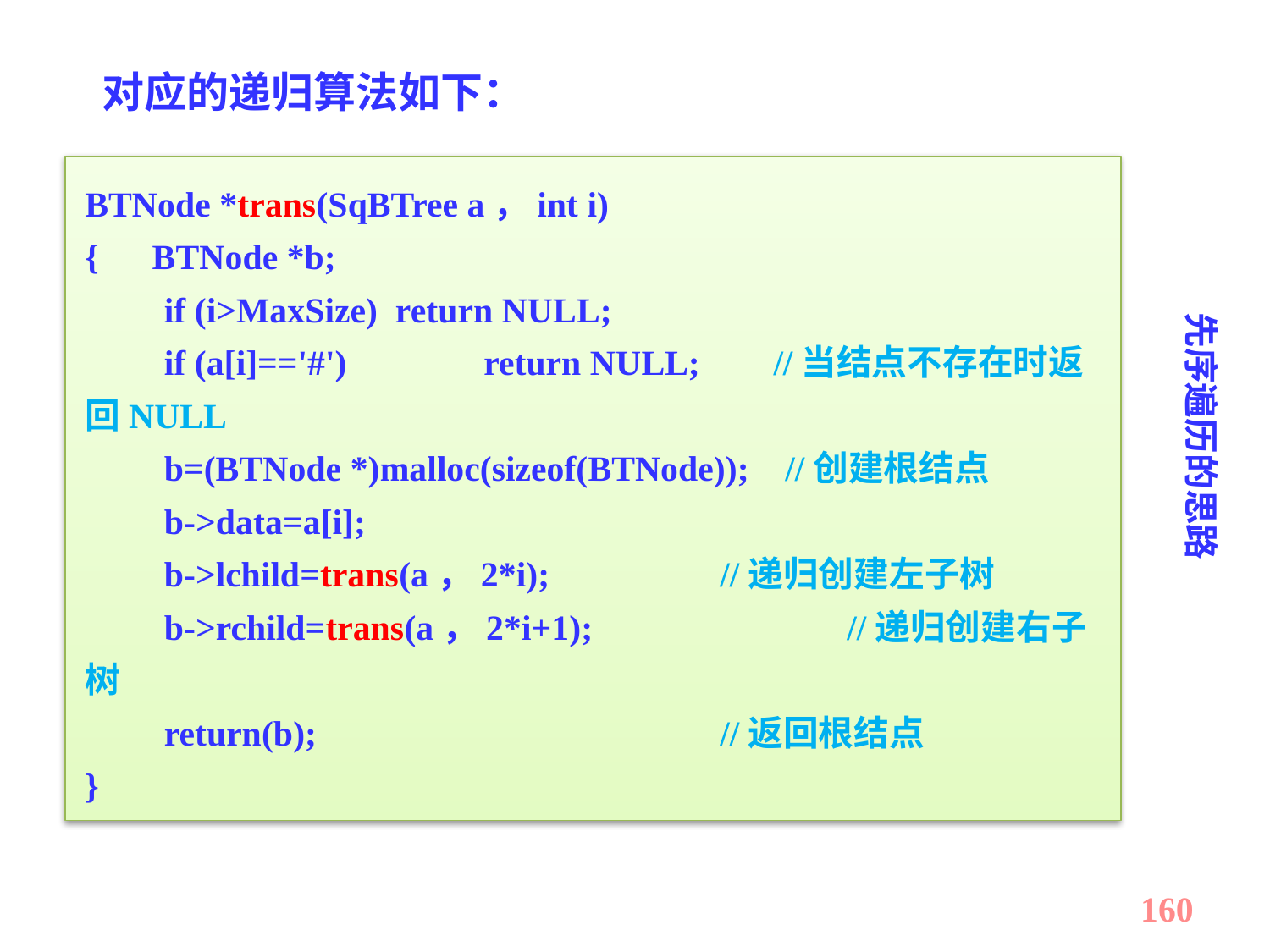

对应的递归算法如下：
BTNode *trans(SqBTree a，int i)
{      BTNode *b;
　　if (i>MaxSize)  return NULL;
　　if (a[i]=='#')	  return NULL; 	      //当结点不存在时返回NULL
　　b=(BTNode *)malloc(sizeof(BTNode));    //创建根结点
　　b->data=a[i];
　　b->lchild=trans(a，2*i);		//递归创建左子树
　　b->rchild=trans(a，2*i+1);  		//递归创建右子树
　　return(b);				//返回根结点
}
先序遍历的思路
160